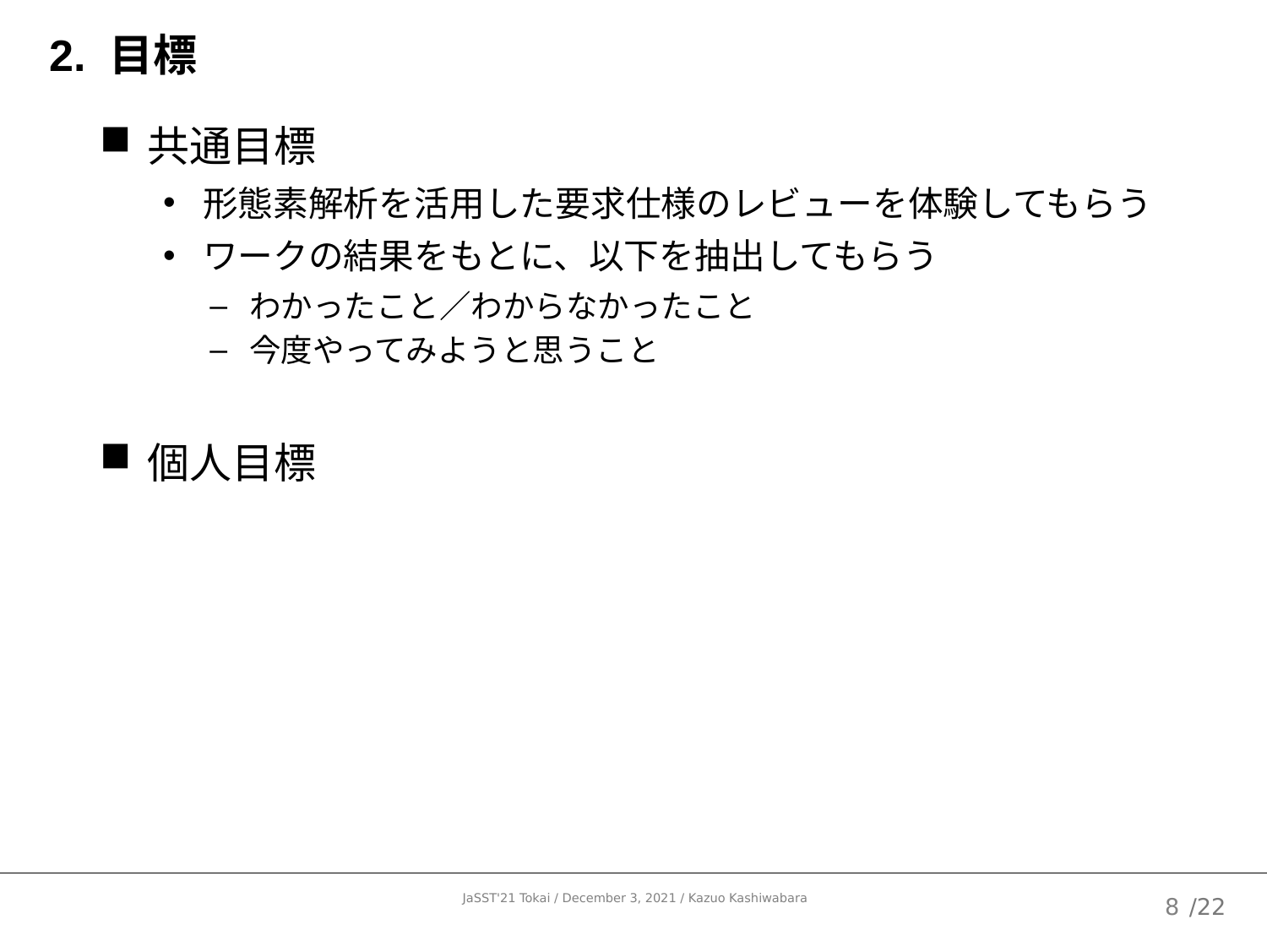

# 2. 目標
共通目標
形態素解析を活用した要求仕様のレビューを体験してもらう
ワークの結果をもとに、以下を抽出してもらう
わかったこと／わからなかったこと
今度やってみようと思うこと

個人目標
8